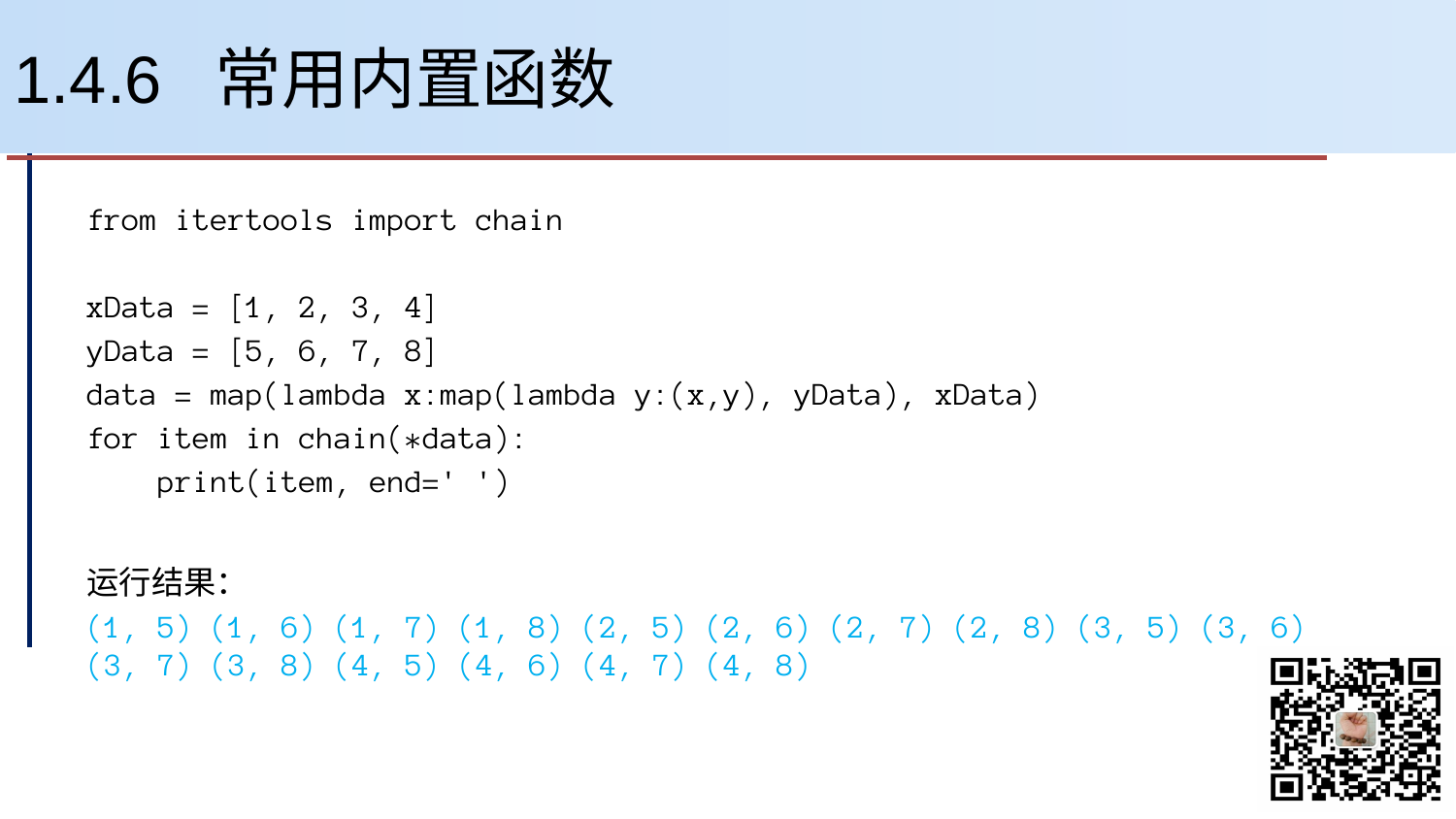

# 1.4.6  常用内置函数
from itertools import chain

xData = [1, 2, 3, 4]
yData = [5, 6, 7, 8]
data = map(lambda x:map(lambda y:(x,y), yData), xData)
for item in chain(*data):
    print(item, end=' ')

运行结果：
(1, 5) (1, 6) (1, 7) (1, 8) (2, 5) (2, 6) (2, 7) (2, 8) (3, 5) (3, 6) (3, 7) (3, 8) (4, 5) (4, 6) (4, 7) (4, 8)